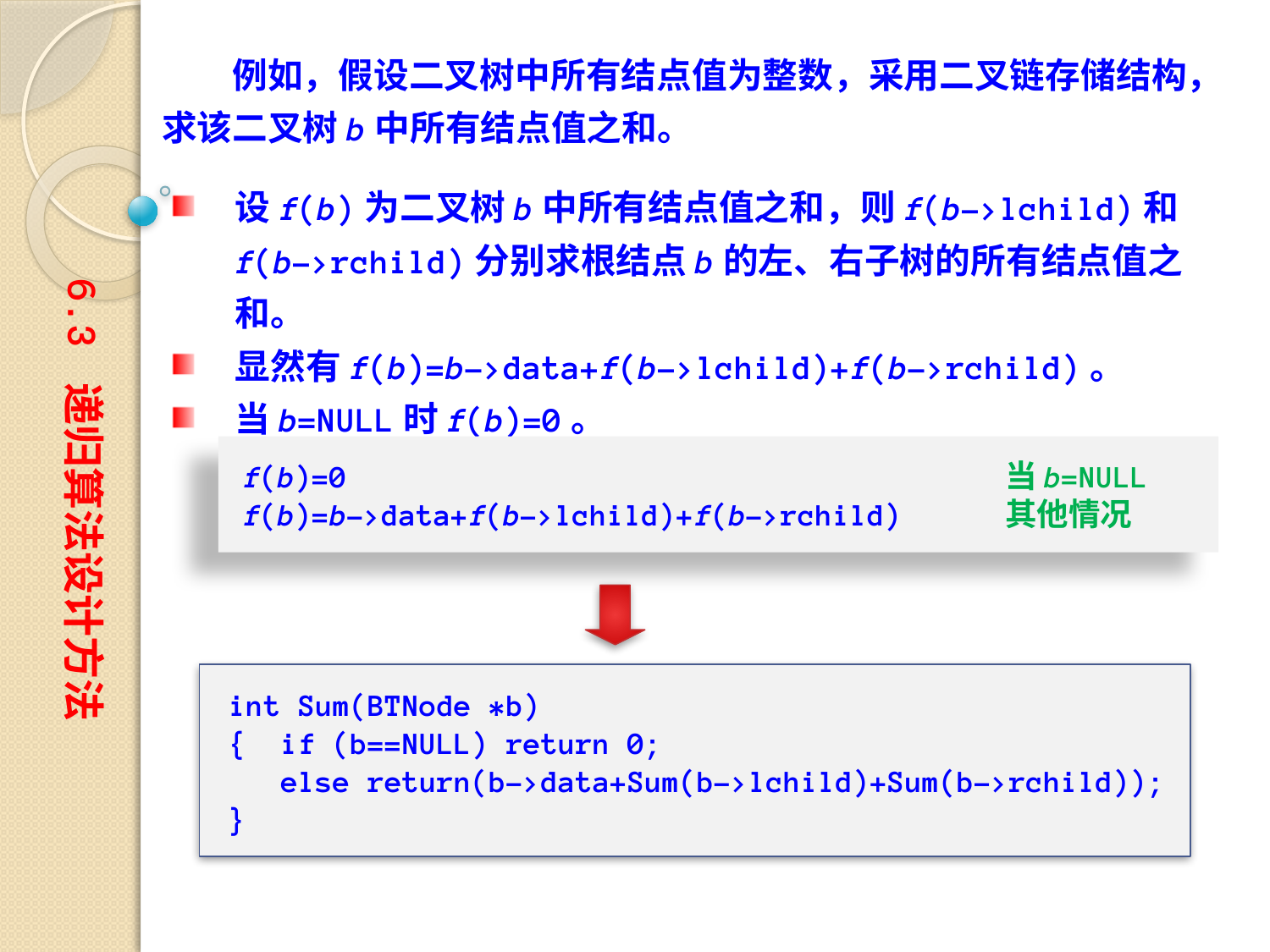

例如，假设二叉树中所有结点值为整数，采用二叉链存储结构，求该二叉树b中所有结点值之和。
设f(b)为二叉树b中所有结点值之和，则f(b->lchild)和f(b->rchild)分别求根结点b的左、右子树的所有结点值之和。
显然有f(b)=b->data+f(b->lchild)+f(b->rchild)。
当b=NULL时f(b)=0。
6.3 递归算法设计方法
f(b)=0						当b=NULL
f(b)=b->data+f(b->lchild)+f(b->rchild)	其他情况

int Sum(BTNode *b)
{  if (b==NULL) return 0;
   else return(b->data+Sum(b->lchild)+Sum(b->rchild));
}